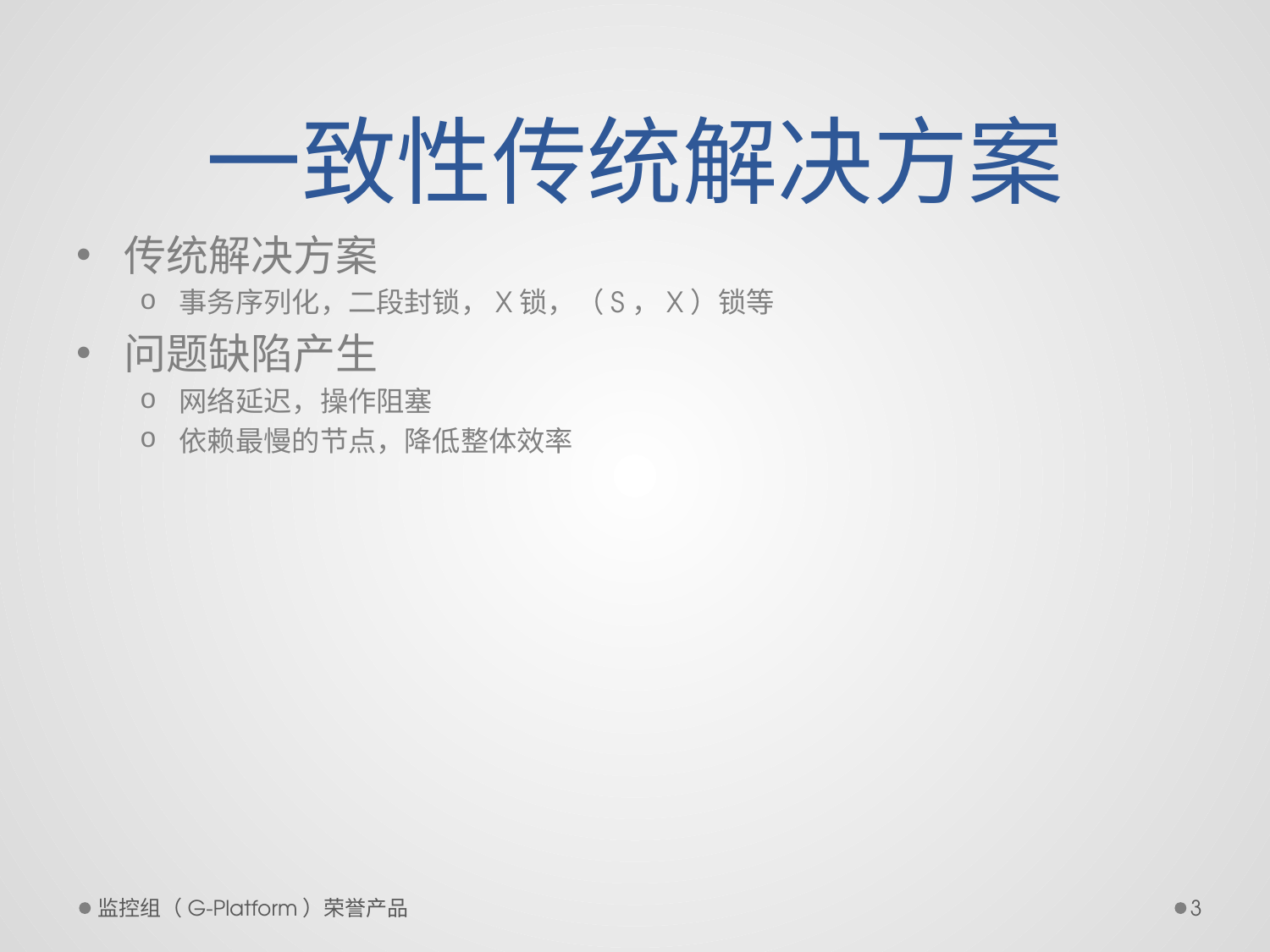

# 一致性传统解决方案
传统解决方案
事务序列化，二段封锁，X锁，（S，X）锁等
问题缺陷产生
网络延迟，操作阻塞
依赖最慢的节点，降低整体效率

监控组（G-Platform）荣誉产品
3